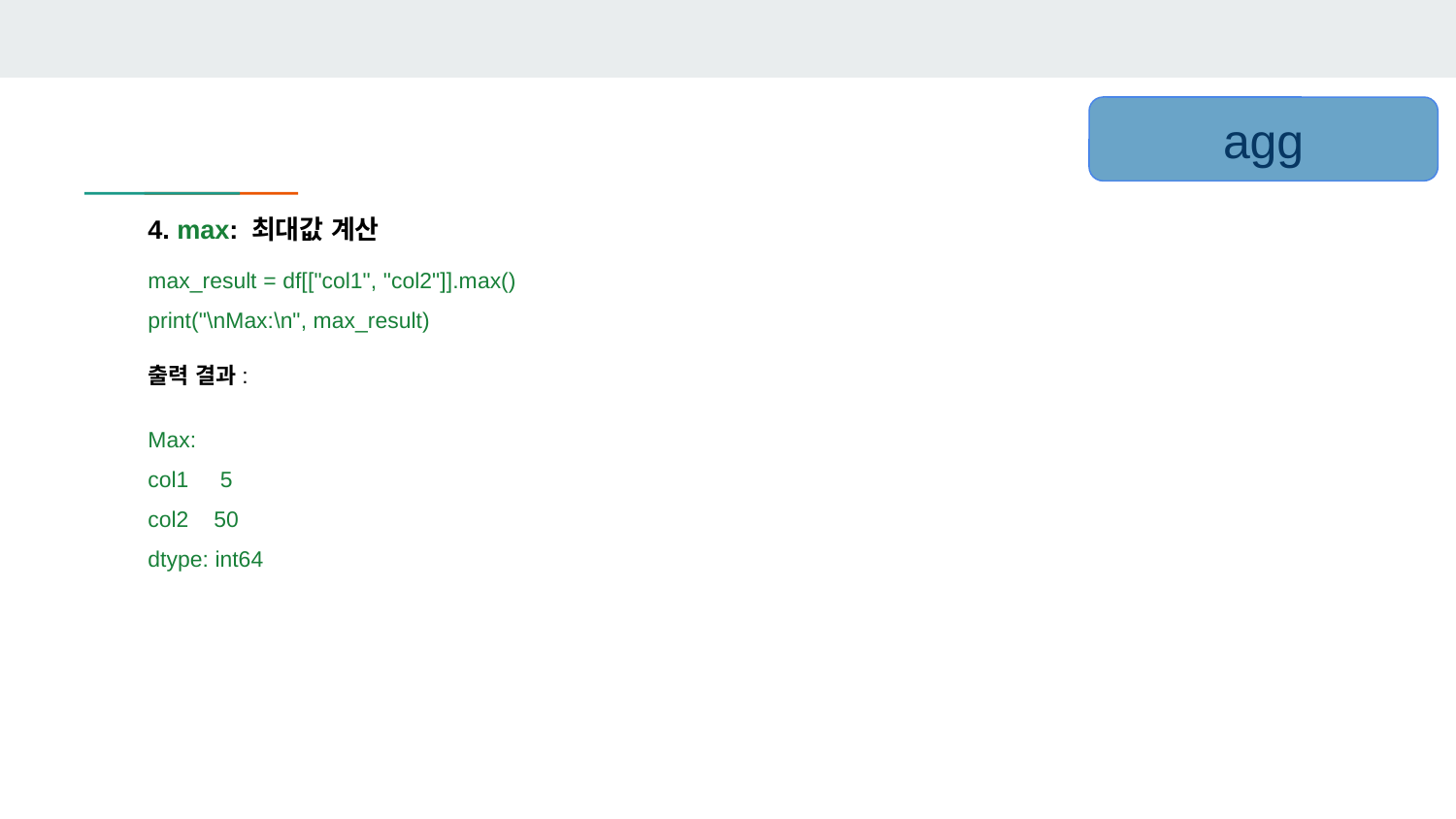

agg
4. max: 최대값 계산
max_result = df[["col1", "col2"]].max()
print("\nMax:\n", max_result)
출력 결과:
Max:
col1     5
col2    50
dtype: int64